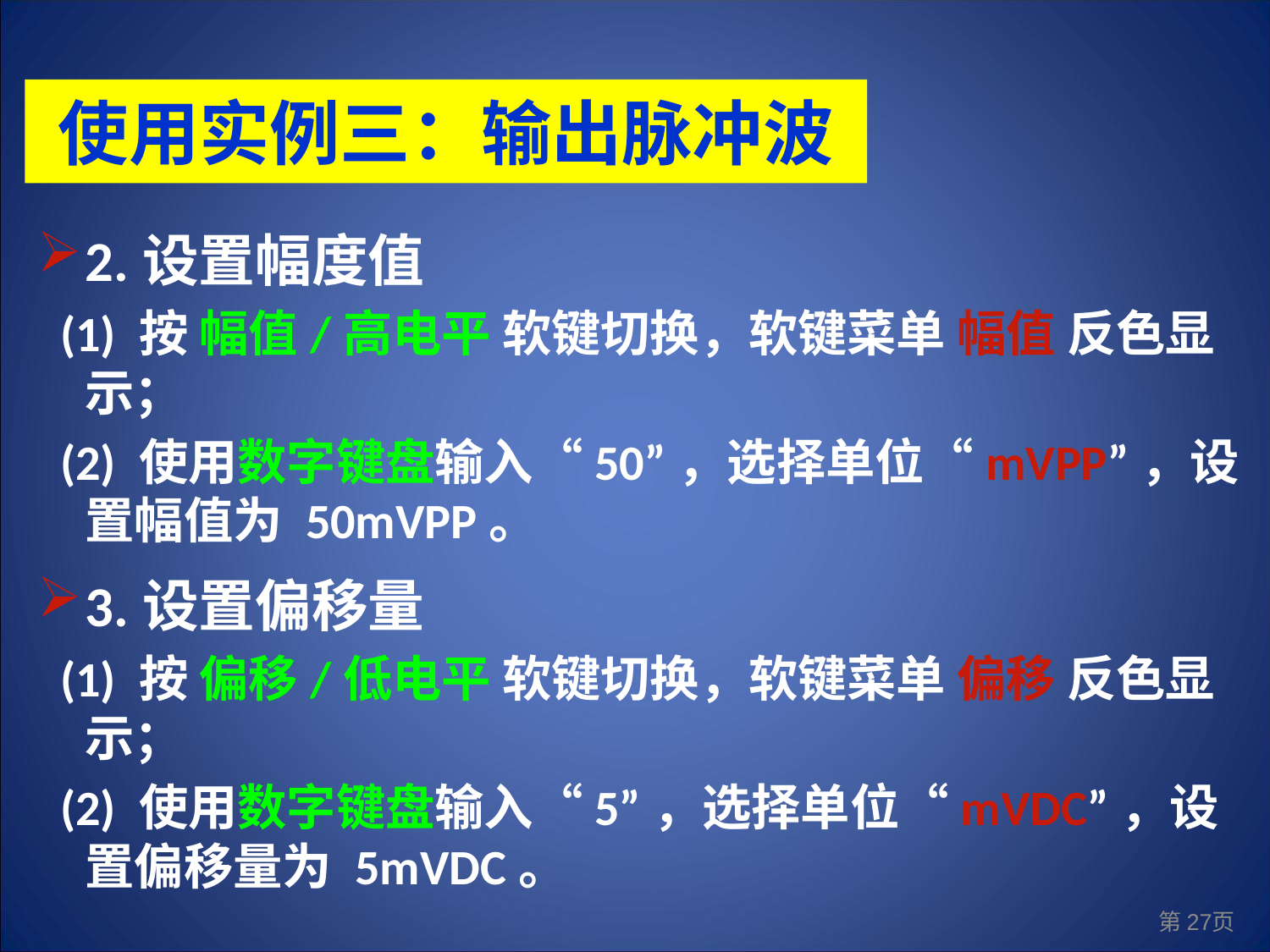

使用实例三：输出脉冲波
2.设置幅度值
  (1) 按 幅值/高电平 软键切换，软键菜单 幅值 反色显示；
  (2) 使用数字键盘输入“50”，选择单位“mVPP”，设置幅值为 50mVPP。
3.设置偏移量
  (1) 按 偏移/低电平 软键切换，软键菜单 偏移 反色显示；
  (2) 使用数字键盘输入“5”，选择单位“mVDC”，设置偏移量为 5mVDC。